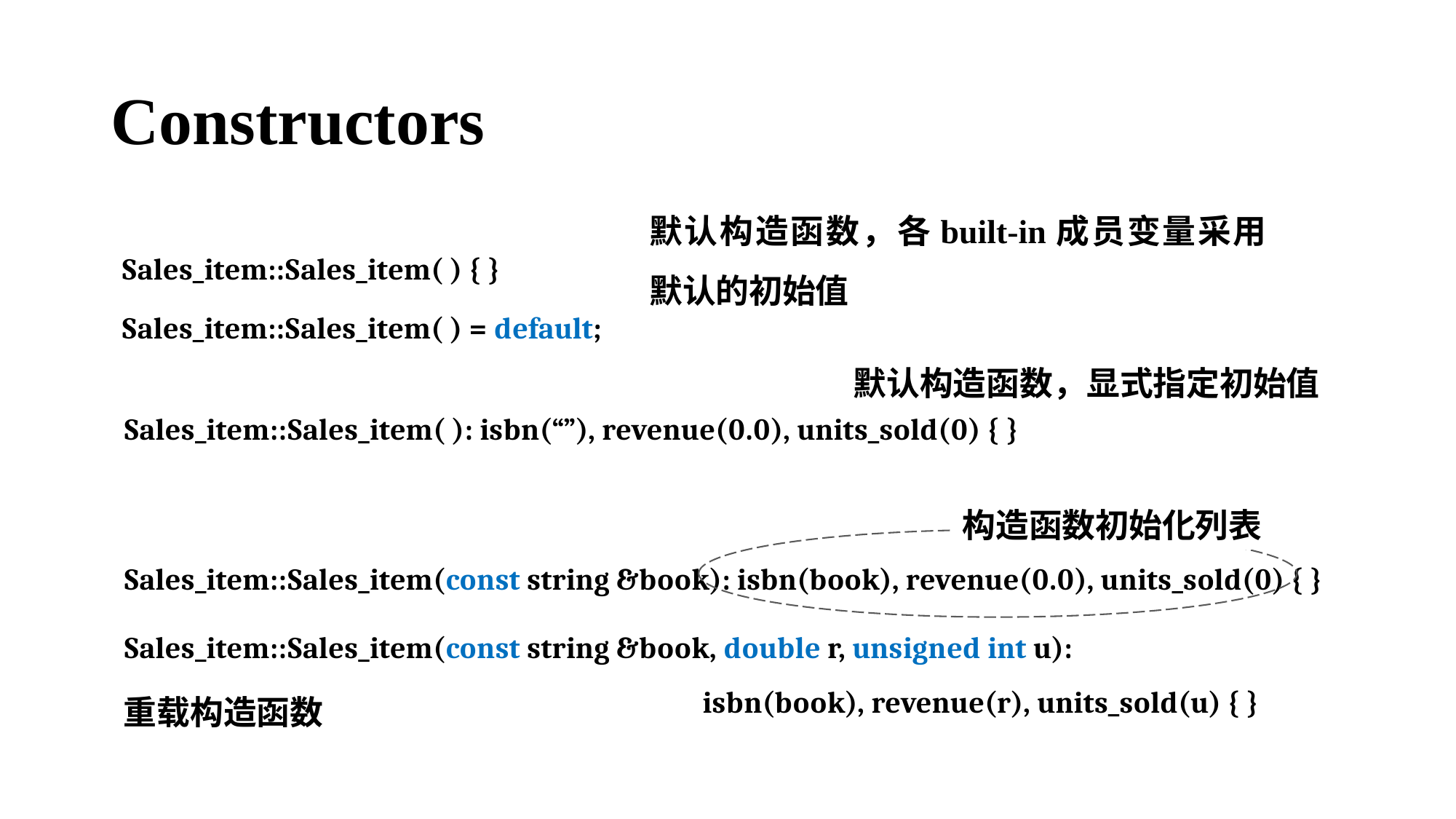

# Constructors
默认构造函数，各built-in成员变量采用默认的初始值
Sales_item::Sales_item( ) { }
Sales_item::Sales_item( ) = default;
默认构造函数，显式指定初始值
Sales_item::Sales_item( ): isbn(“”), revenue(0.0), units_sold(0) { }
构造函数初始化列表

Sales_item::Sales_item(const string &book): isbn(book), revenue(0.0), units_sold(0) { }
Sales_item::Sales_item(const string &book, double r, unsigned int u):
                                                                                      isbn(book), revenue(r), units_sold(u) { }
重载构造函数